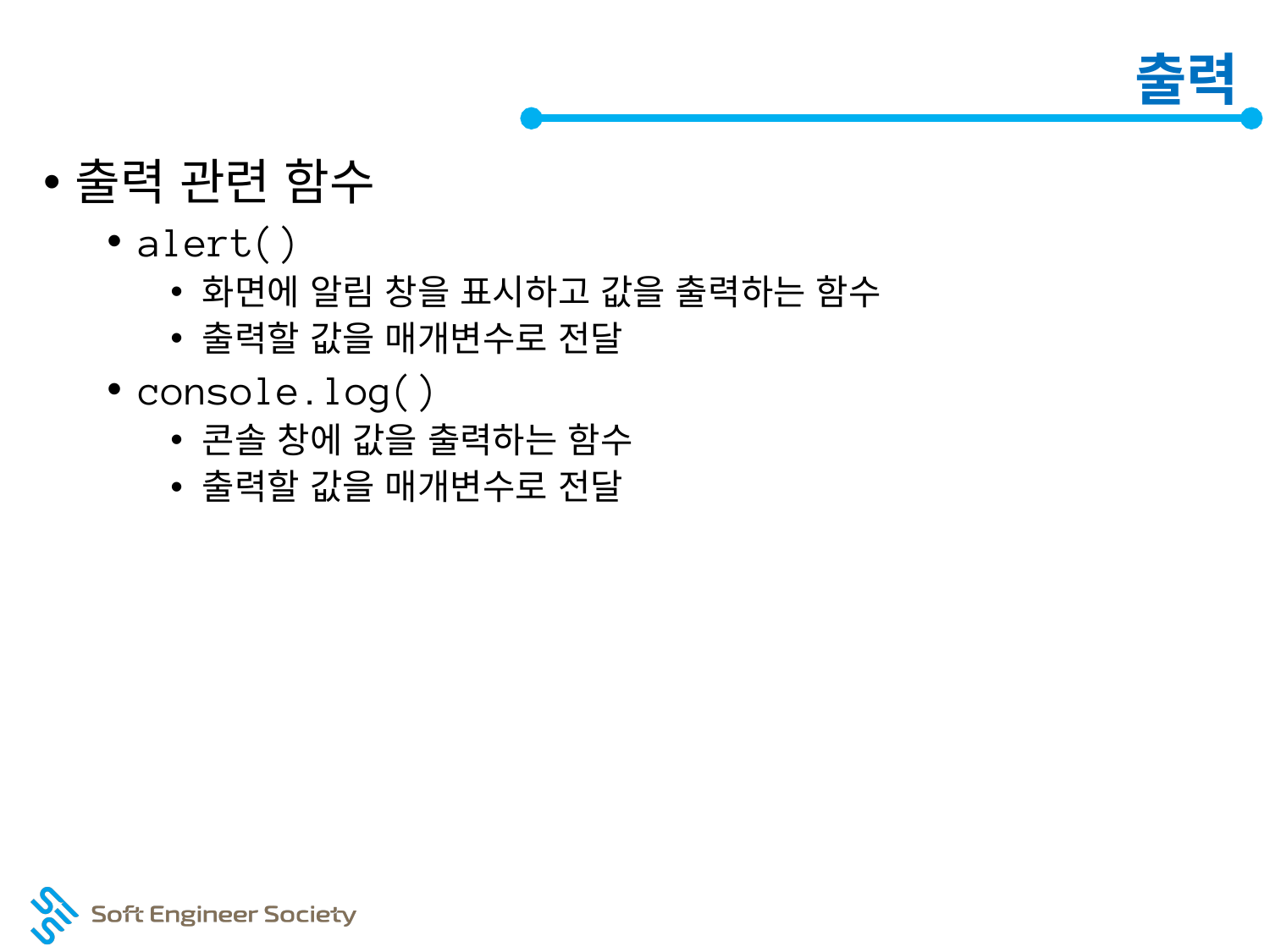

# 출력
출력 관련 함수
alert()
화면에 알림 창을 표시하고 값을 출력하는 함수
출력할 값을 매개변수로 전달
console.log()
콘솔 창에 값을 출력하는 함수
출력할 값을 매개변수로 전달